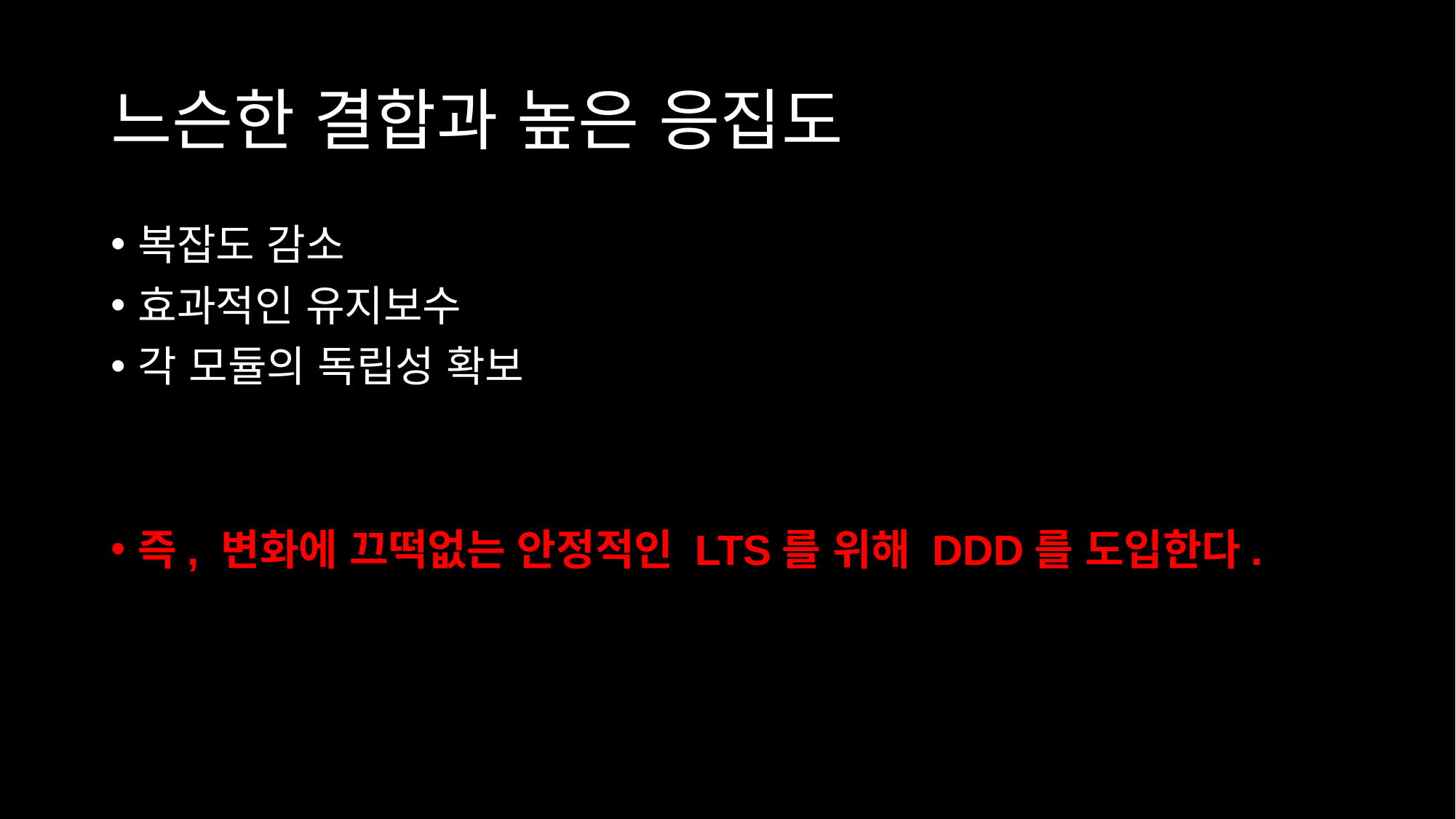

# 느슨한 결합과 높은 응집도
복잡도 감소
효과적인 유지보수
각 모듈의 독립성 확보

즉, 변화에 끄떡없는 안정적인 LTS를 위해 DDD를 도입한다.